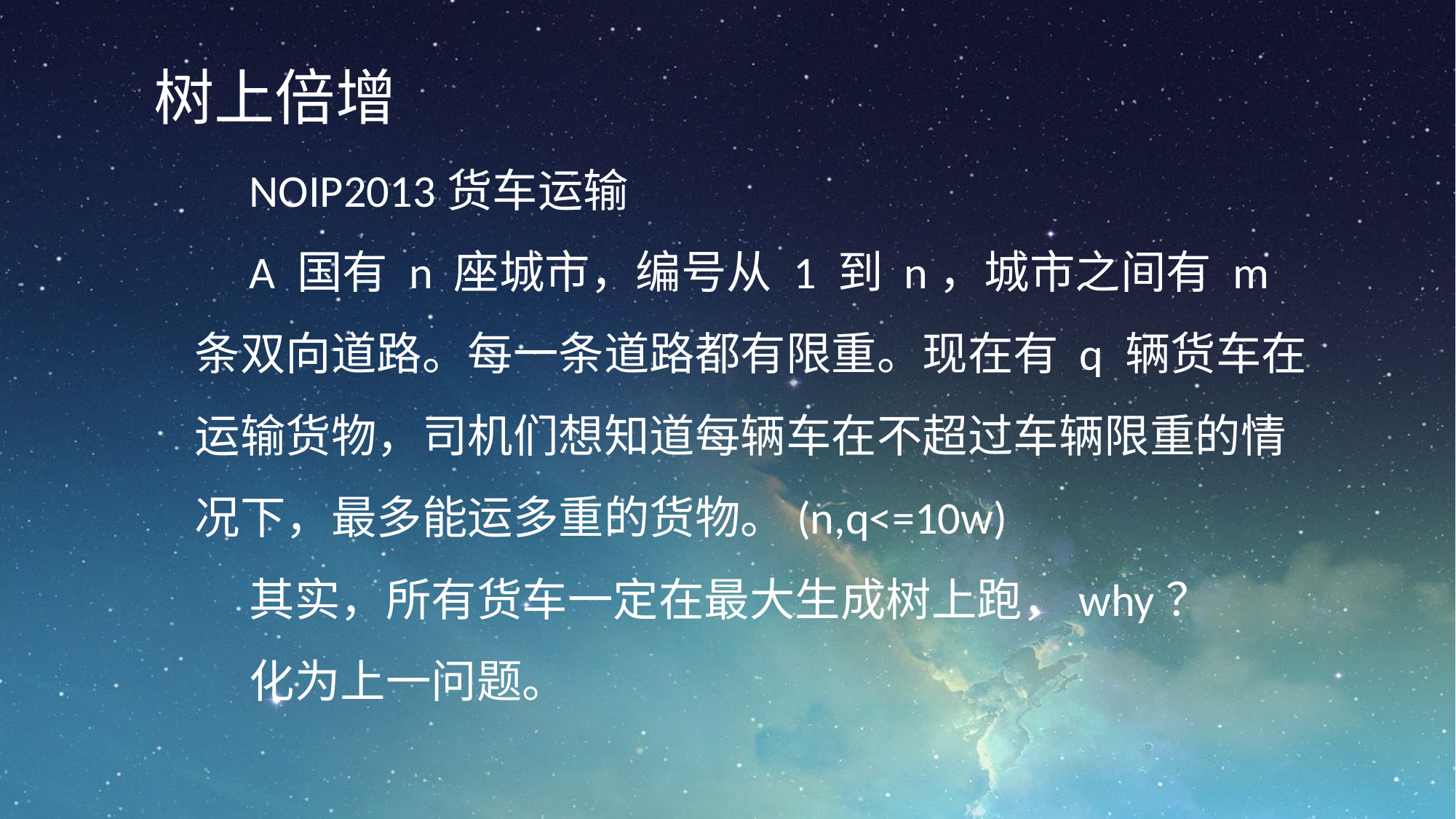

树上倍增
NOIP2013货车运输
A 国有 n 座城市，编号从 1 到 n，城市之间有 m 条双向道路。每一条道路都有限重。现在有 q 辆货车在运输货物，司机们想知道每辆车在不超过车辆限重的情况下，最多能运多重的货物。(n,q<=10w)
其实，所有货车一定在最大生成树上跑，why？
化为上一问题。